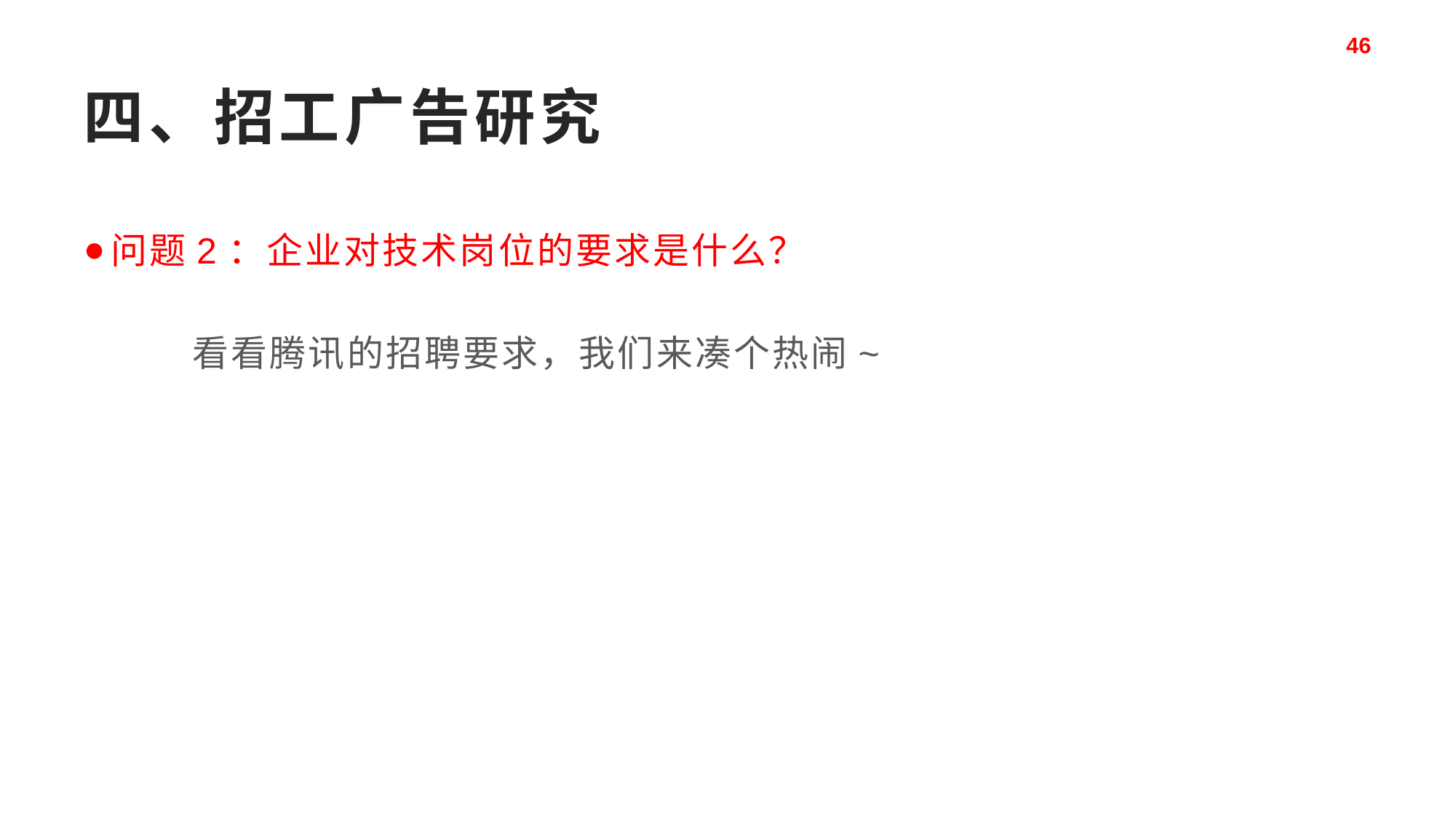

# 四、招工广告研究
问题2：企业对技术岗位的要求是什么？
看看腾讯的招聘要求，我们来凑个热闹~